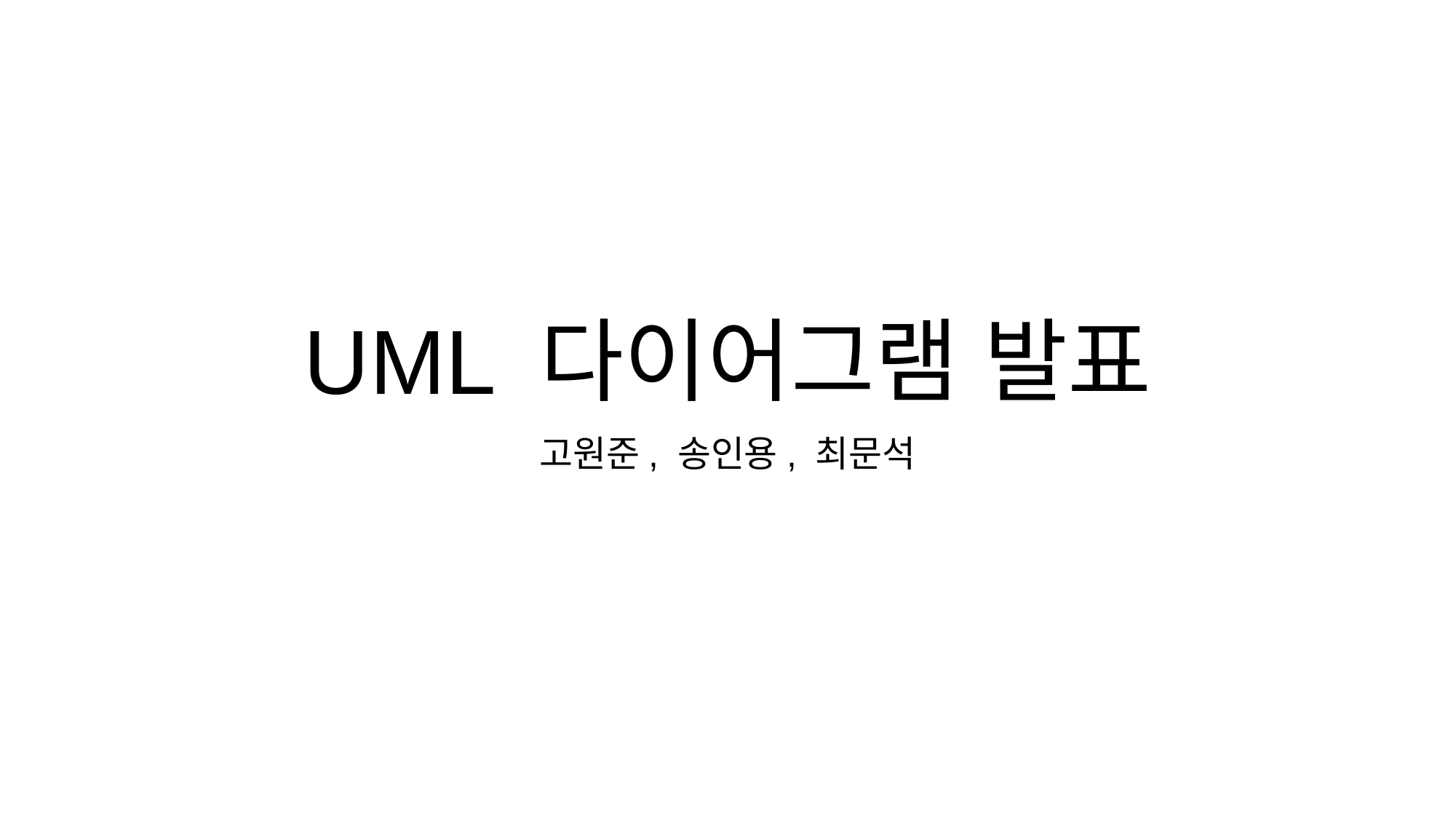

# UML 다이어그램 발표
고원준, 송인용, 최문석